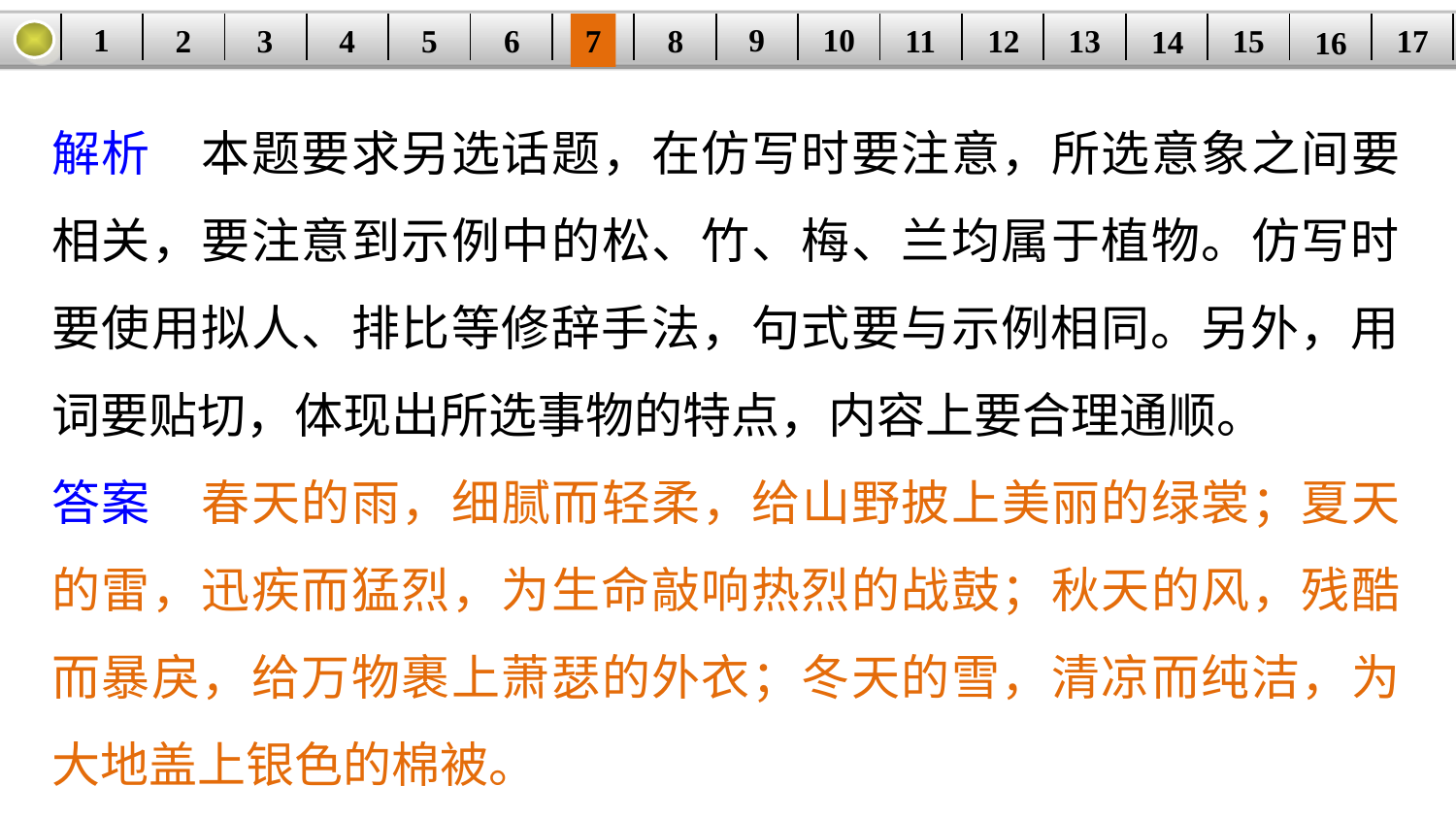

9
10
1
3
4
5
6
8
11
2
17
12
15
|  |  |  |  |  |  |  |  |  |  |  |  |  |  |  |  |  |
| --- | --- | --- | --- | --- | --- | --- | --- | --- | --- | --- | --- | --- | --- | --- | --- | --- |
7
13
14
16

解析　本题要求另选话题，在仿写时要注意，所选意象之间要相关，要注意到示例中的松、竹、梅、兰均属于植物。仿写时要使用拟人、排比等修辞手法，句式要与示例相同。另外，用词要贴切，体现出所选事物的特点，内容上要合理通顺。
答案　春天的雨，细腻而轻柔，给山野披上美丽的绿裳；夏天的雷，迅疾而猛烈，为生命敲响热烈的战鼓；秋天的风，残酷而暴戾，给万物裹上萧瑟的外衣；冬天的雪，清凉而纯洁，为大地盖上银色的棉被。